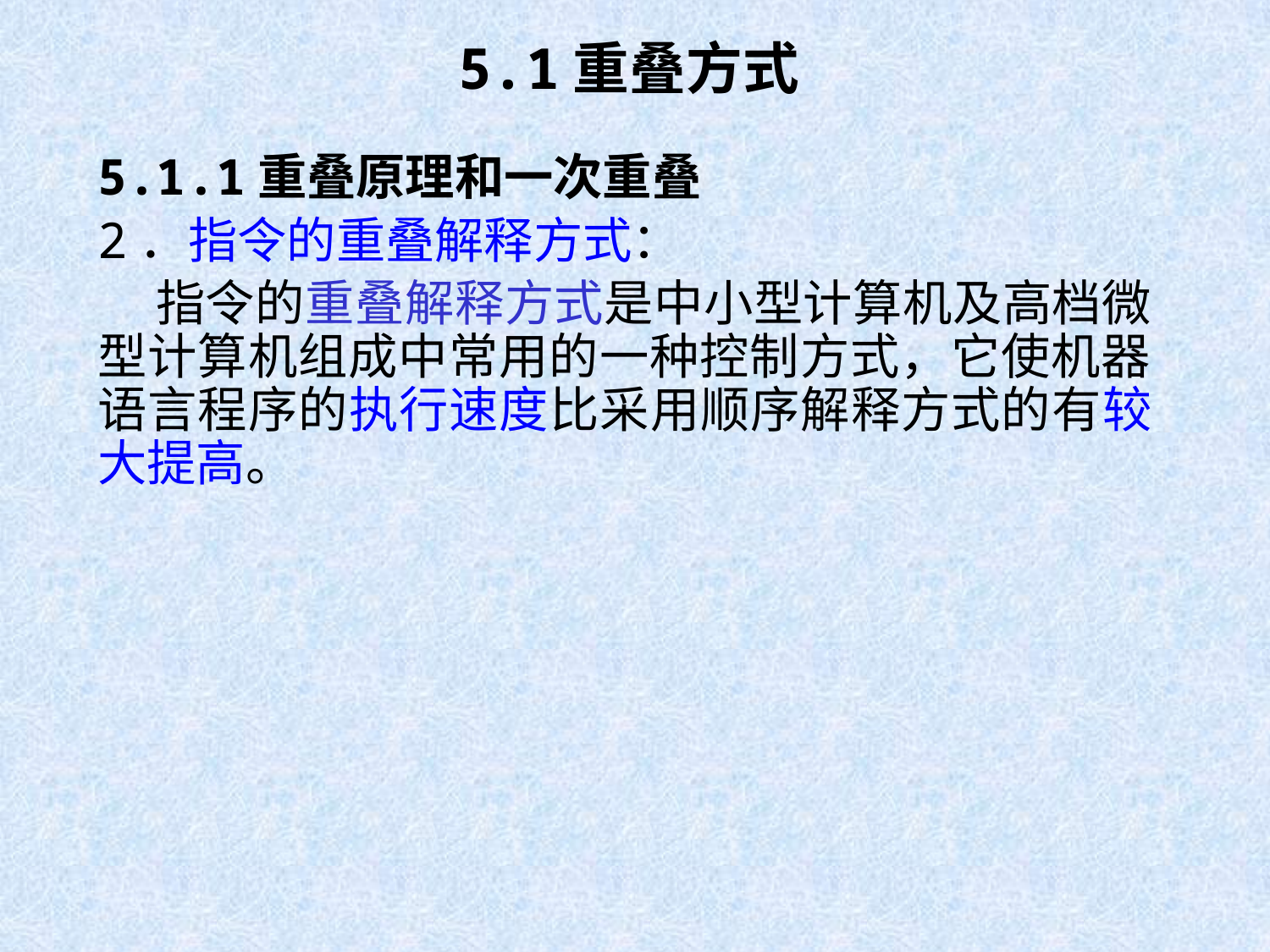

# 5.1重叠方式
5.1.1重叠原理和一次重叠
2．指令的重叠解释方式：
    指令的重叠解释方式是中小型计算机及高档微型计算机组成中常用的一种控制方式，它使机器语言程序的执行速度比采用顺序解释方式的有较大提高。